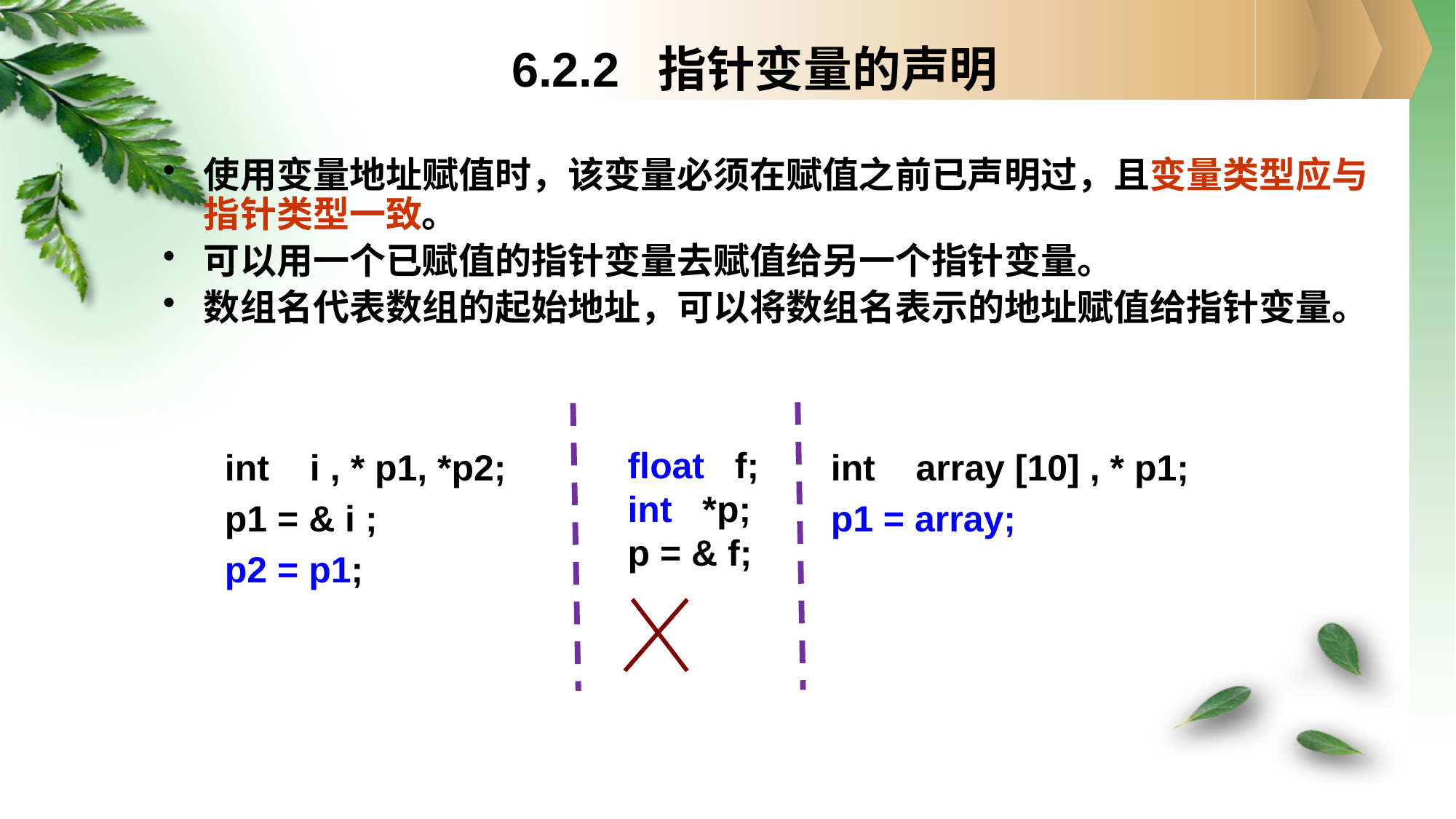

# 6.2.2  指针变量的声明
使用变量地址赋值时，该变量必须在赋值之前已声明过，且变量类型应与指针类型一致。
可以用一个已赋值的指针变量去赋值给另一个指针变量。
数组名代表数组的起始地址，可以将数组名表示的地址赋值给指针变量。
int    i , * p1, *p2;
p1 = & i ;
p2 = p1;
int    array [10] , * p1;
p1 = array;
float   f;
int   *p;
p = & f;